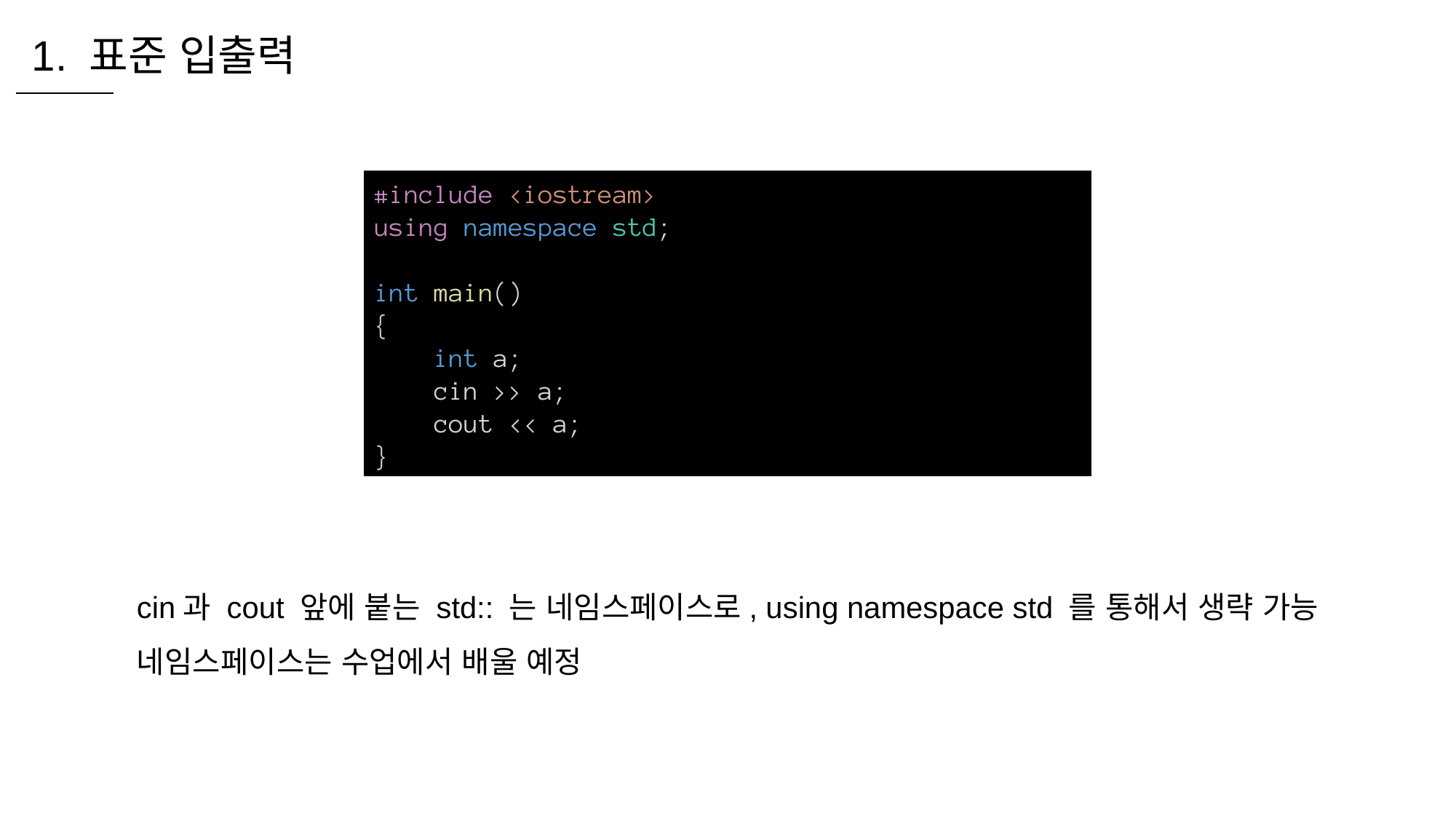

1. 표준 입출력
#include <iostream>
using namespace std;
int main()
{
    int a;
    cin >> a;
    cout << a;
}
cin과 cout 앞에 붙는 std:: 는 네임스페이스로, using namespace std 를 통해서 생략 가능
네임스페이스는 수업에서 배울 예정